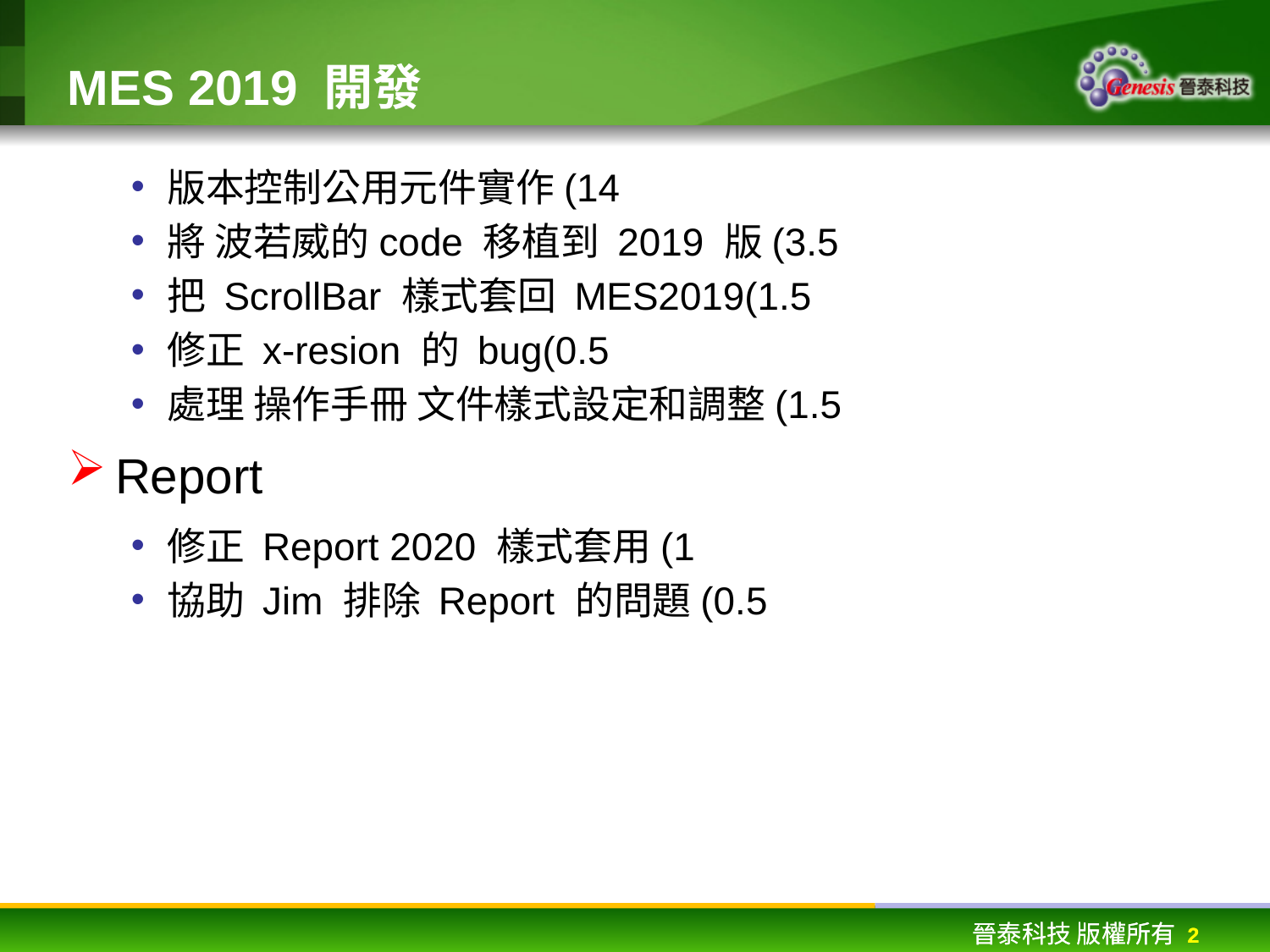

# MES 2019 開發

版本控制公用元件實作(14
將 波若威的code 移植到 2019 版(3.5
把 ScrollBar 樣式套回 MES2019(1.5
修正 x-resion 的 bug(0.5
處理 操作手冊 文件樣式設定和調整(1.5
Report
修正 Report 2020 樣式套用(1
協助 Jim 排除 Report 的問題(0.5

年度工作目標